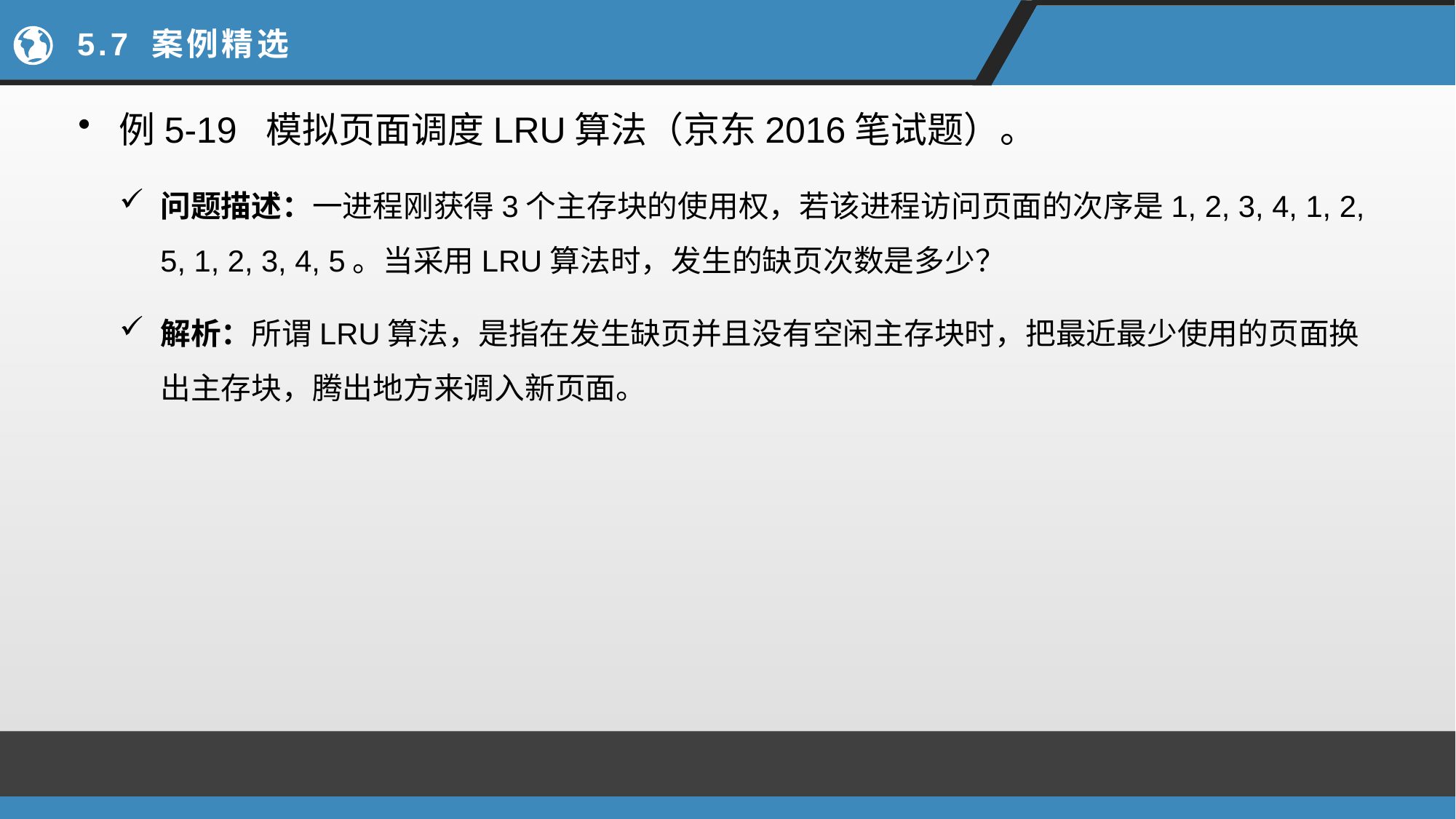

# 5.7 案例精选

例5-19  模拟页面调度LRU算法（京东2016笔试题）。
问题描述：一进程刚获得3个主存块的使用权，若该进程访问页面的次序是1, 2, 3, 4, 1, 2, 5, 1, 2, 3, 4, 5。当采用LRU算法时，发生的缺页次数是多少？
解析：所谓LRU算法，是指在发生缺页并且没有空闲主存块时，把最近最少使用的页面换出主存块，腾出地方来调入新页面。